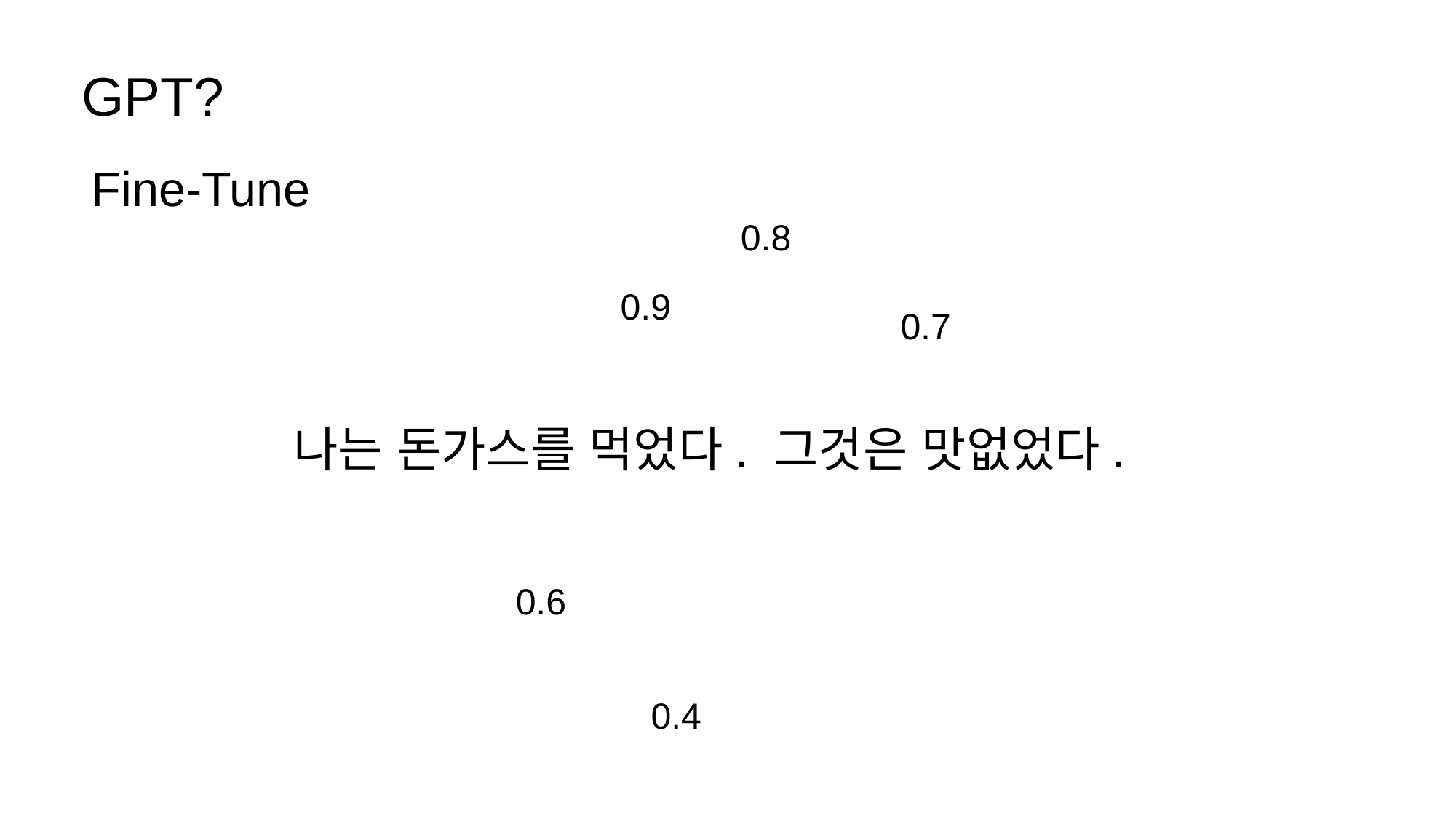

GPT?
Fine-Tune
0.8
0.9
0.7
나는 돈가스를 먹었다. 그것은 맛없었다.
0.6
0.4